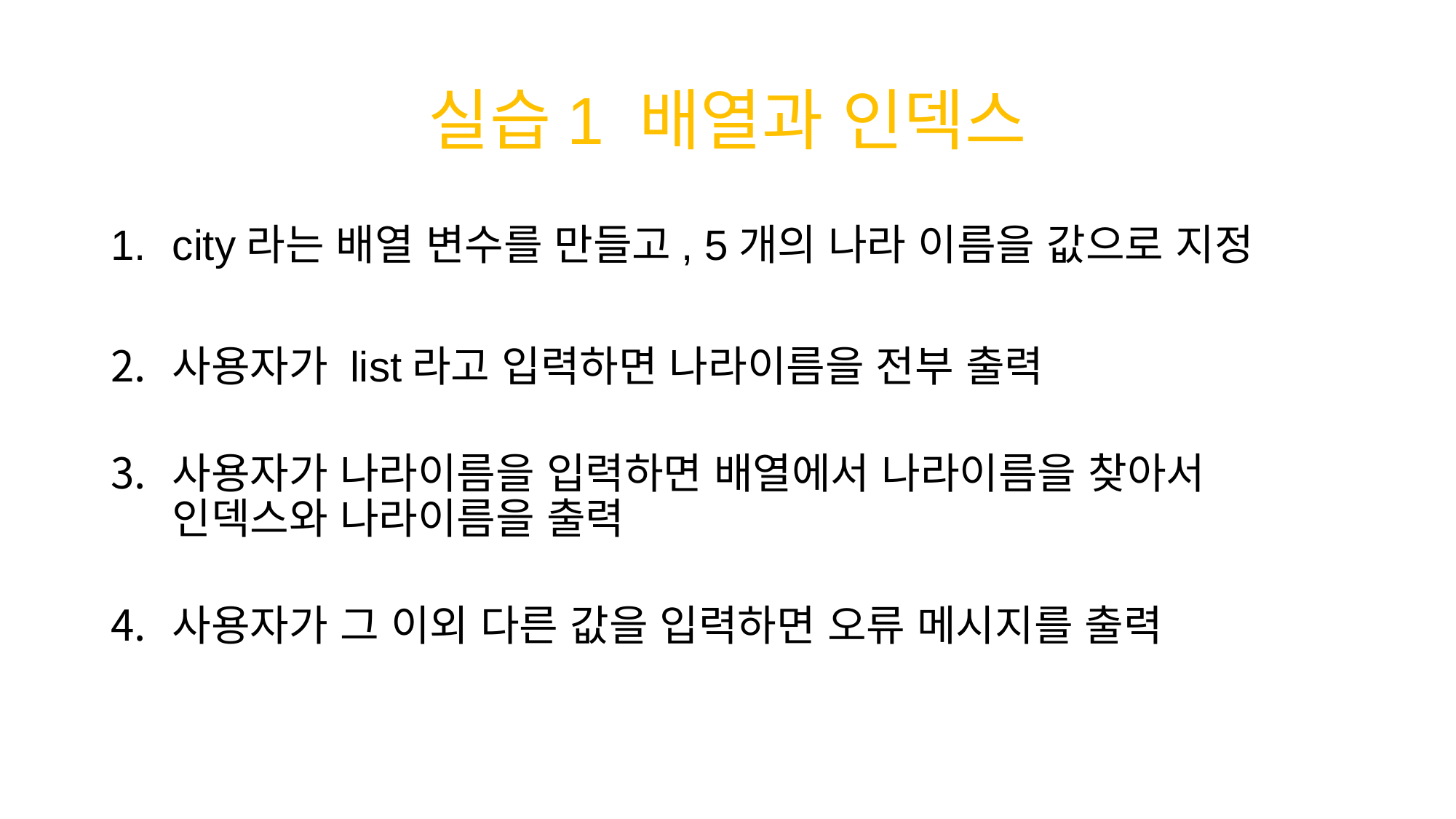

# 실습1 배열과 인덱스
city라는 배열 변수를 만들고, 5개의 나라 이름을 값으로 지정

사용자가 list라고 입력하면 나라이름을 전부 출력
사용자가 나라이름을 입력하면 배열에서 나라이름을 찾아서 인덱스와 나라이름을 출력
사용자가 그 이외 다른 값을 입력하면 오류 메시지를 출력